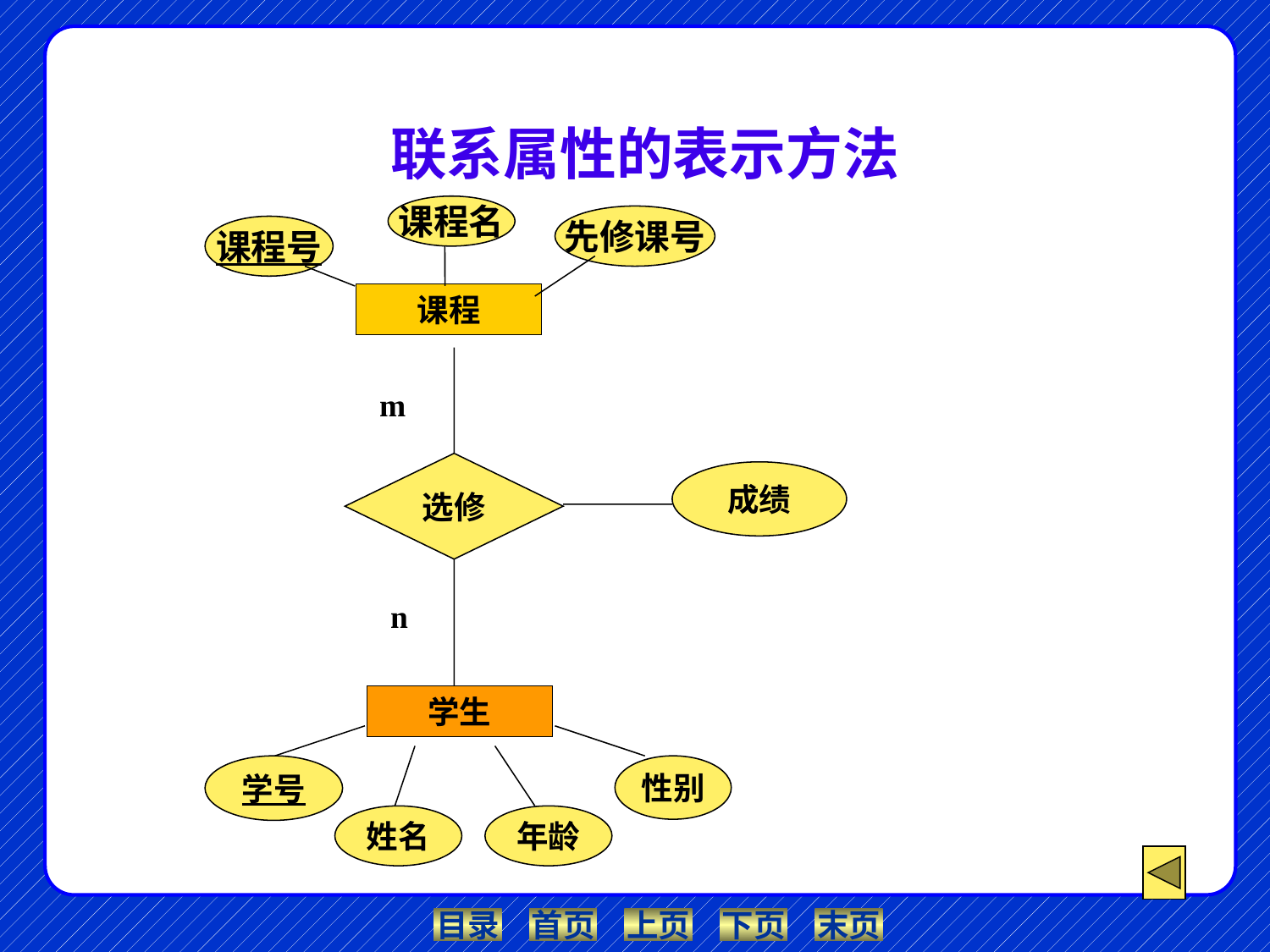

# 联系属性的表示方法
课程名
先修课号
课程号

课程

m
选修

n
学生

成绩

学号
性别
姓名
年龄